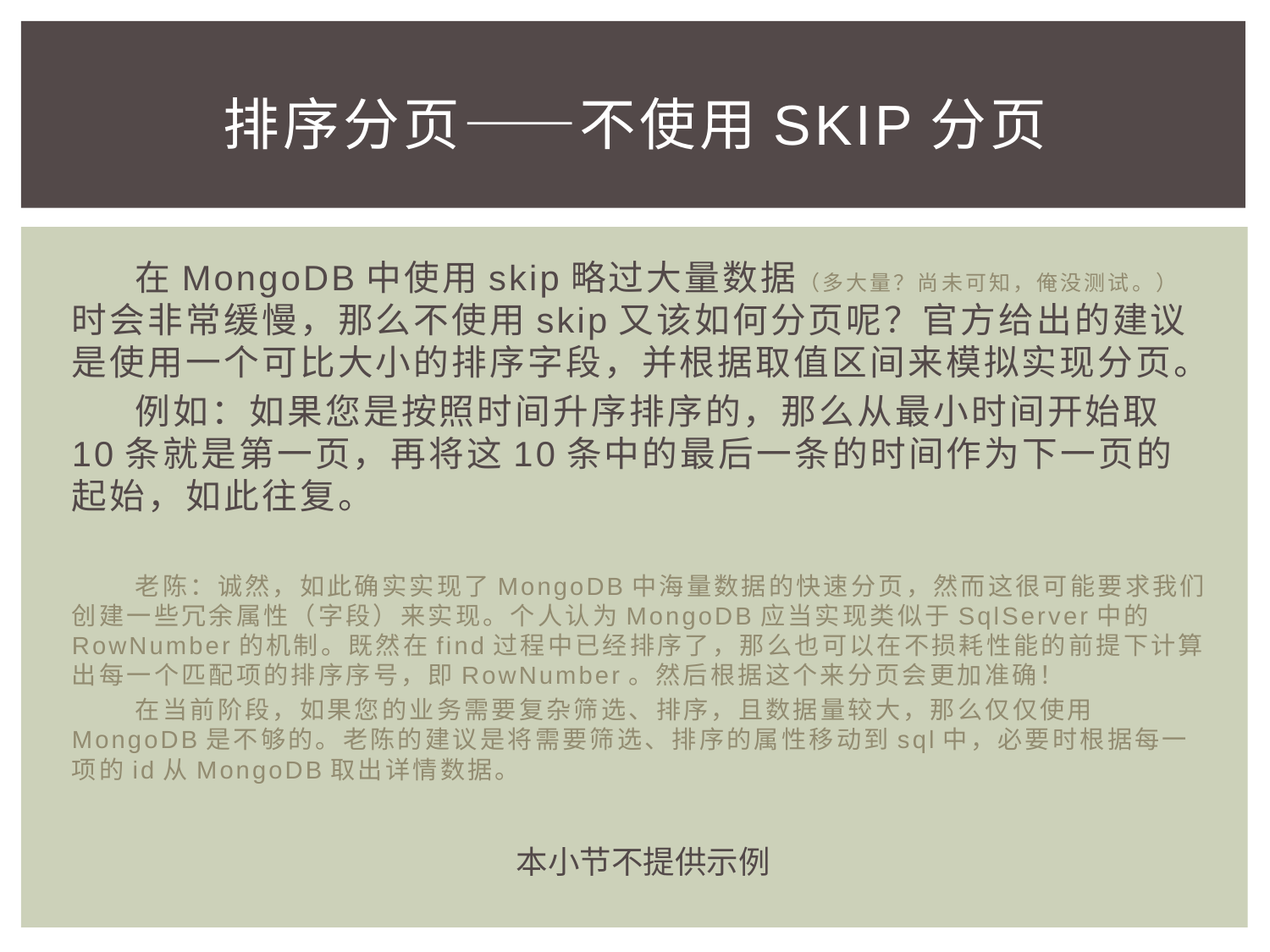

# 排序分页——不使用skip分页
在MongoDB中使用skip略过大量数据（多大量？尚未可知，俺没测试。）时会非常缓慢，那么不使用skip又该如何分页呢？官方给出的建议是使用一个可比大小的排序字段，并根据取值区间来模拟实现分页。
例如：如果您是按照时间升序排序的，那么从最小时间开始取10条就是第一页，再将这10条中的最后一条的时间作为下一页的起始，如此往复。

老陈：诚然，如此确实实现了MongoDB中海量数据的快速分页，然而这很可能要求我们创建一些冗余属性（字段）来实现。个人认为MongoDB应当实现类似于SqlServer中的RowNumber的机制。既然在find过程中已经排序了，那么也可以在不损耗性能的前提下计算出每一个匹配项的排序序号，即RowNumber。然后根据这个来分页会更加准确！
在当前阶段，如果您的业务需要复杂筛选、排序，且数据量较大，那么仅仅使用MongoDB是不够的。老陈的建议是将需要筛选、排序的属性移动到sql中，必要时根据每一项的id从MongoDB取出详情数据。
本小节不提供示例